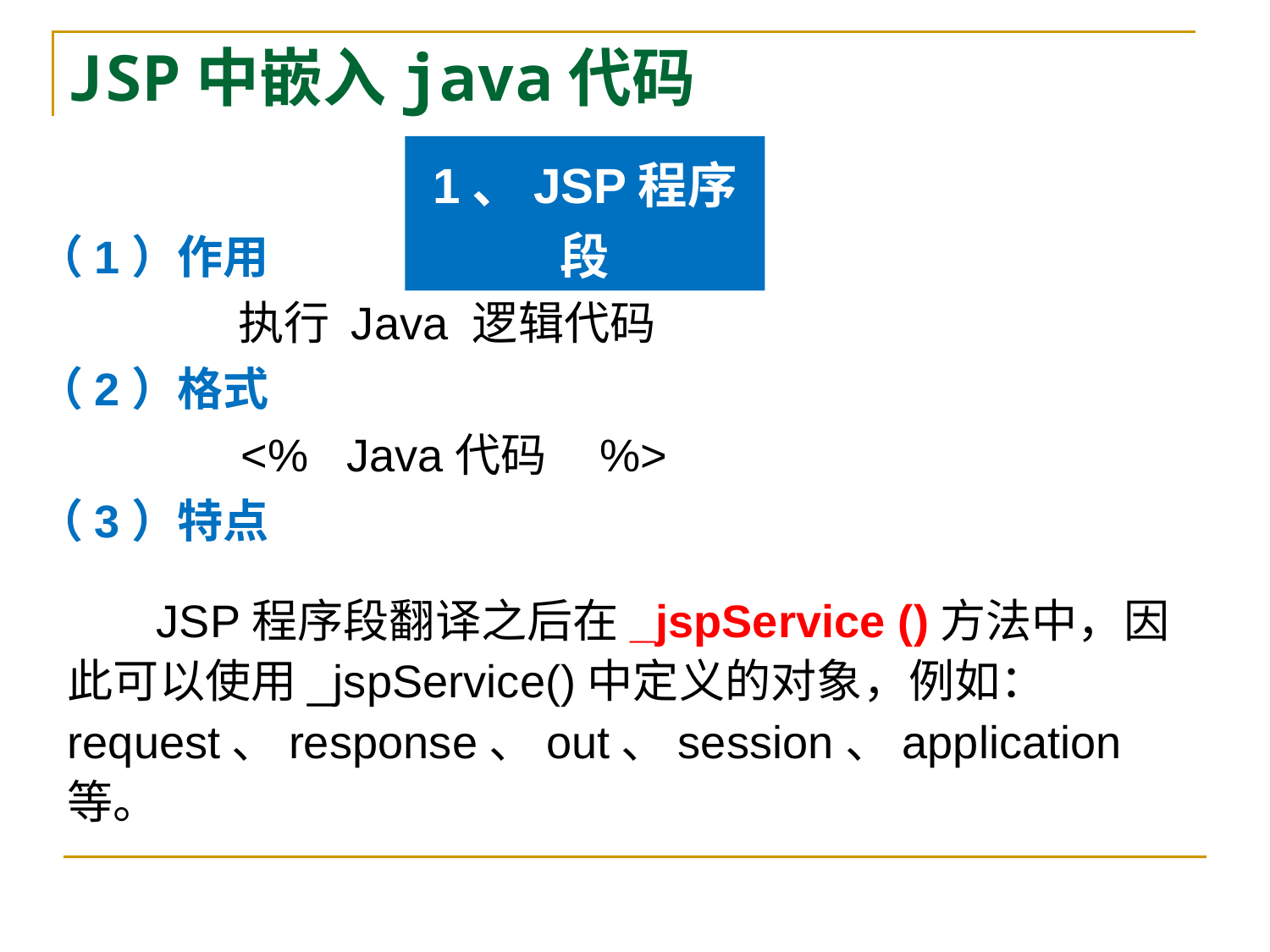

# JSP中嵌入java代码
1、JSP程序段

（1）作用
	      执行 Java 逻辑代码
（2）格式
	      <%   Java代码    %>
（3）特点

       JSP程序段翻译之后在_jspService ()方法中，因此可以使用_jspService()中定义的对象，例如：request、response、out、session、application等。